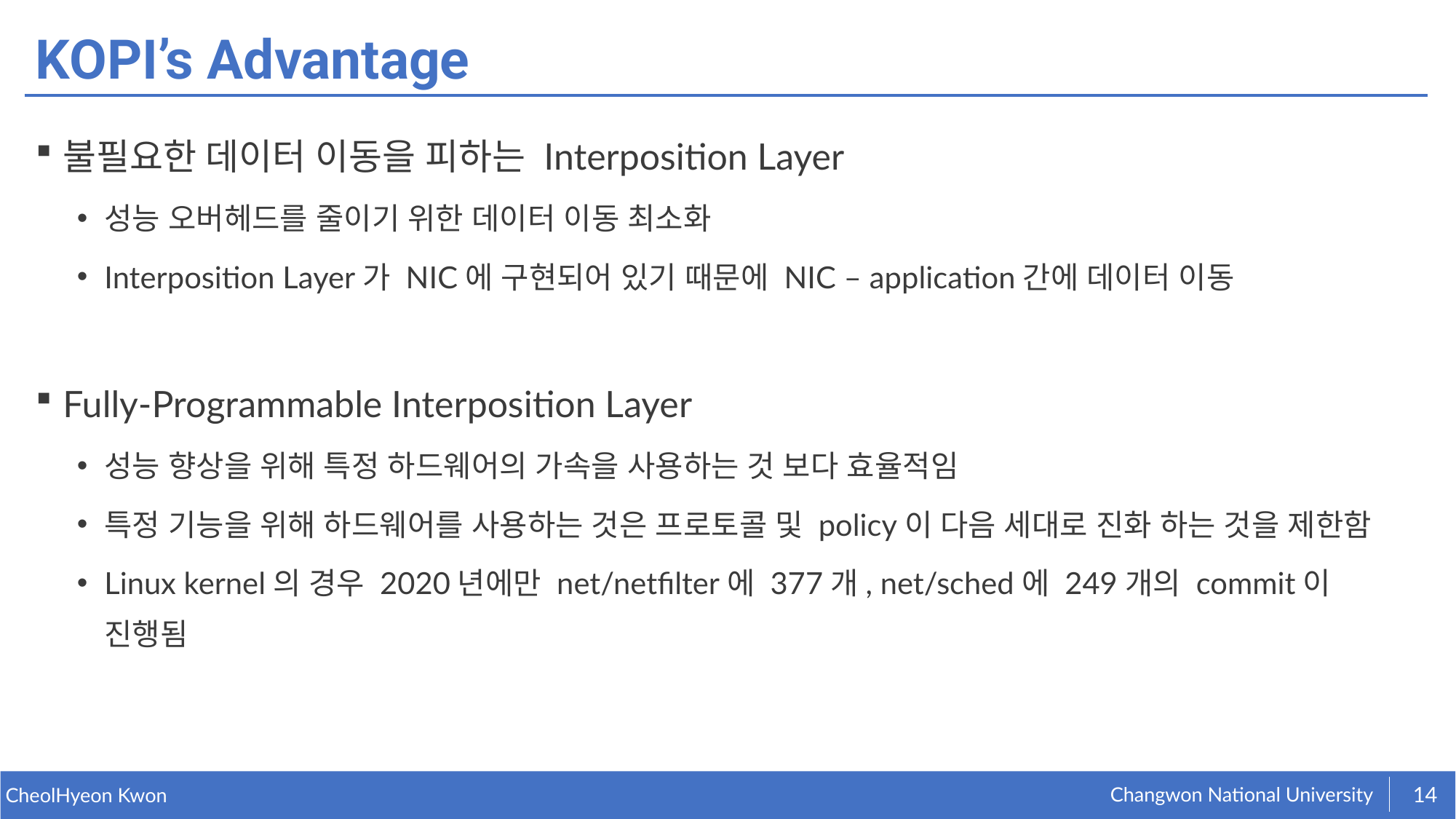

# KOPI’s Advantage
불필요한 데이터 이동을 피하는 Interposition Layer
성능 오버헤드를 줄이기 위한 데이터 이동 최소화
Interposition Layer가 NIC에 구현되어 있기 때문에 NIC – application간에 데이터 이동

Fully-Programmable Interposition Layer
성능 향상을 위해 특정 하드웨어의 가속을 사용하는 것 보다 효율적임
특정 기능을 위해 하드웨어를 사용하는 것은 프로토콜 및 policy이 다음 세대로 진화 하는 것을 제한함
Linux kernel의 경우 2020년에만 net/netfilter에 377개, net/sched에 249개의 commit이 진행됨
14